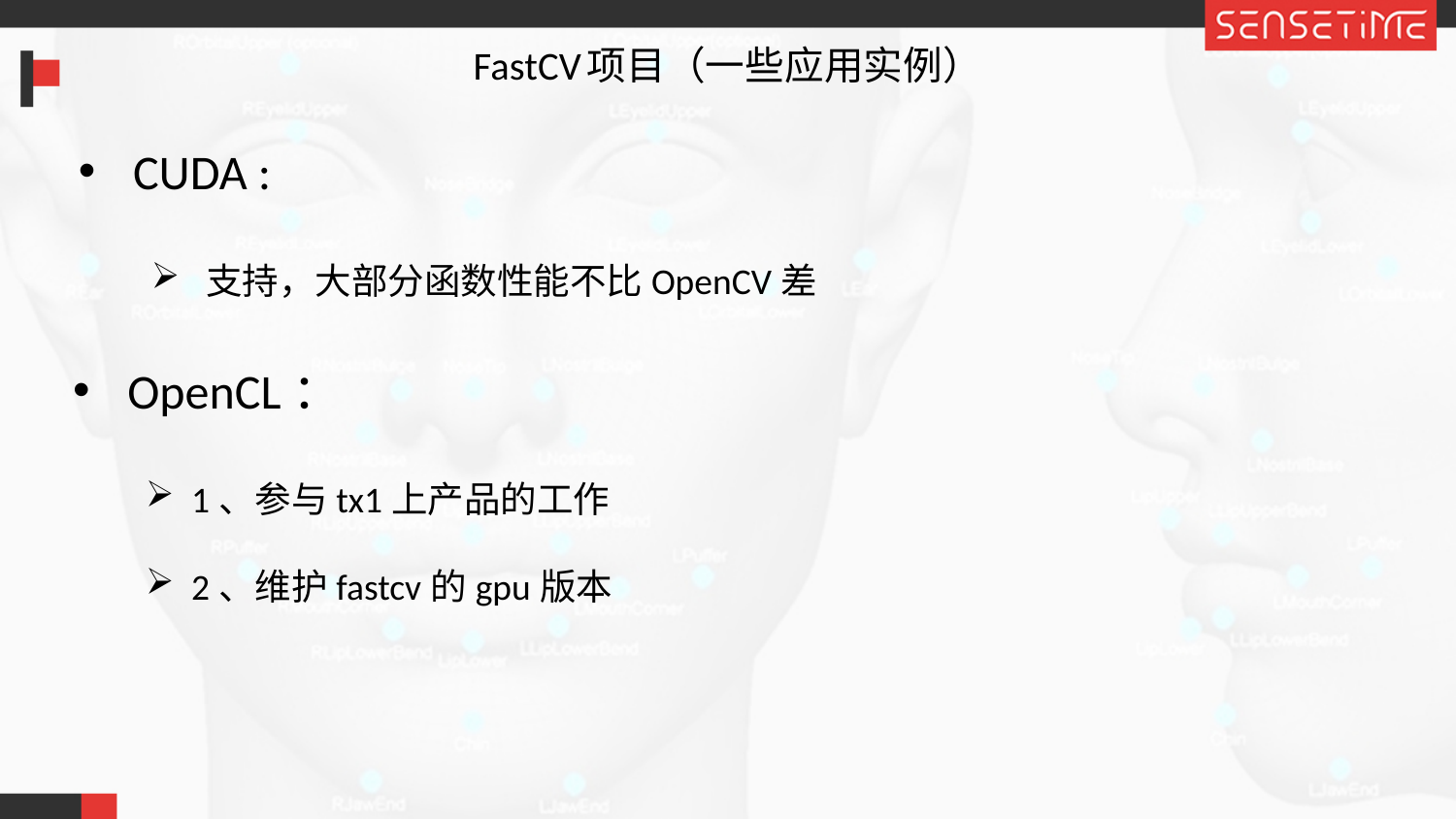

# FastCV项目（一些应用实例）
CUDA :

支持，大部分函数性能不比OpenCV差

OpenCL：

1、参与tx1上产品的工作

2、维护fastcv的gpu版本